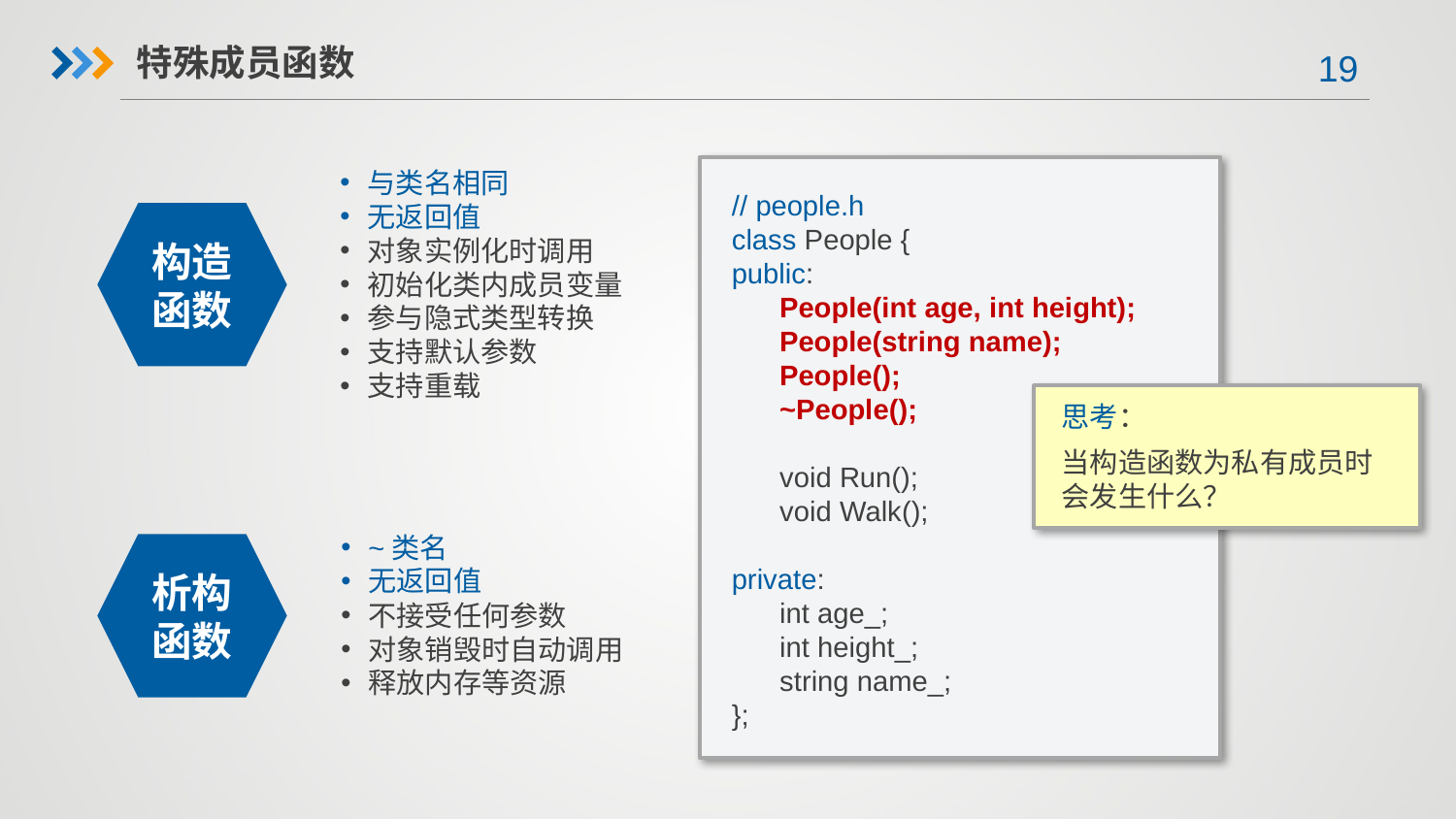

特殊成员函数

// people.h
class People {
public:
      People(int age, int height);
      People(string name);
      People();
      ~People();

      void Run();
      void Walk();

private:
      int age_;
      int height_;
      string name_;
};
与类名相同
无返回值
对象实例化时调用
初始化类内成员变量
参与隐式类型转换
支持默认参数
支持重载
构造函数

思考：
当构造函数为私有成员时会发生什么？
~类名
无返回值
不接受任何参数
对象销毁时自动调用
释放内存等资源
析构函数